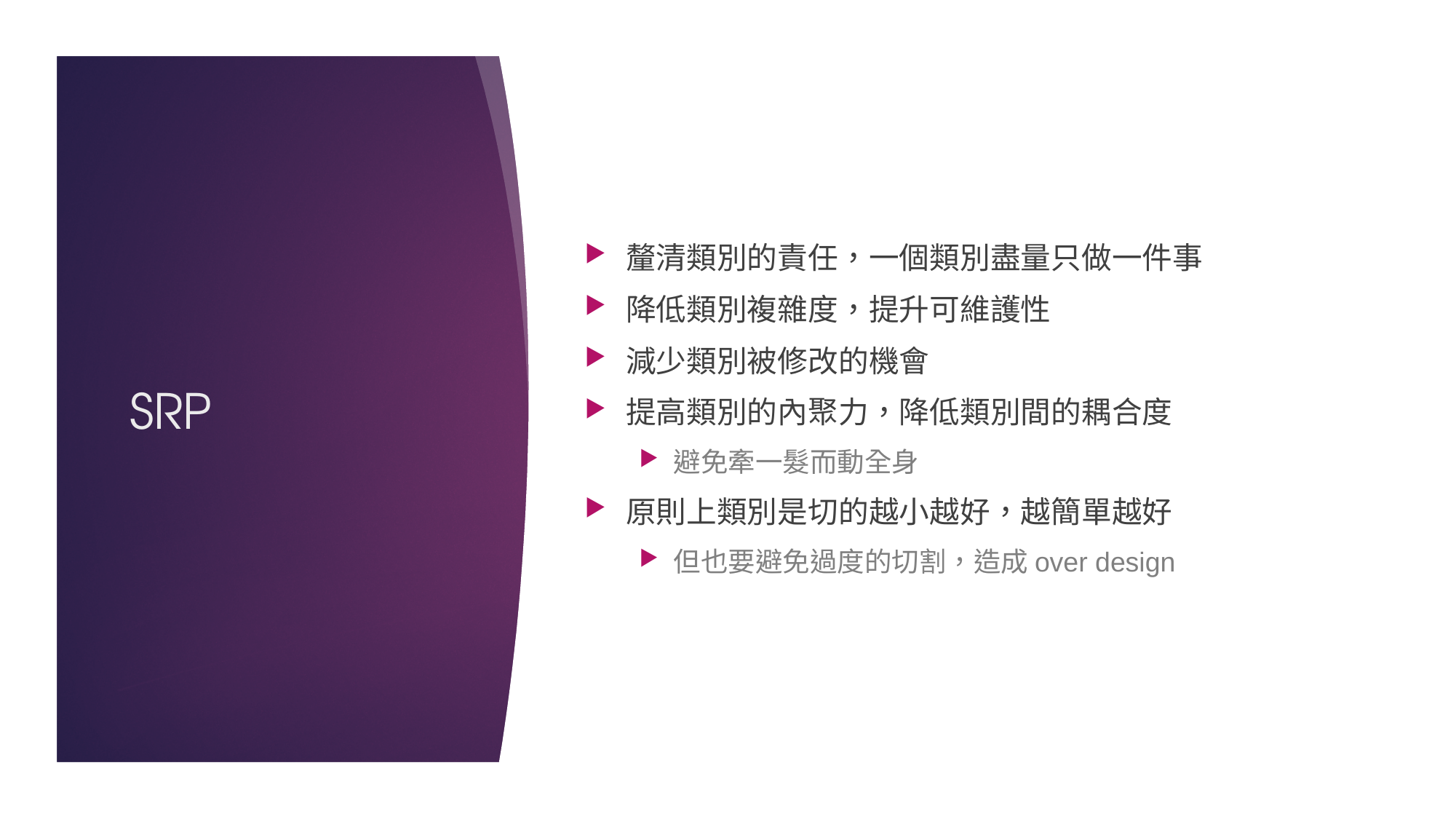

釐清類別的責任，一個類別盡量只做一件事
降低類別複雜度，提升可維護性
減少類別被修改的機會
提高類別的內聚力，降低類別間的耦合度
避免牽一髮而動全身
原則上類別是切的越小越好，越簡單越好
但也要避免過度的切割，造成over design
# SRP